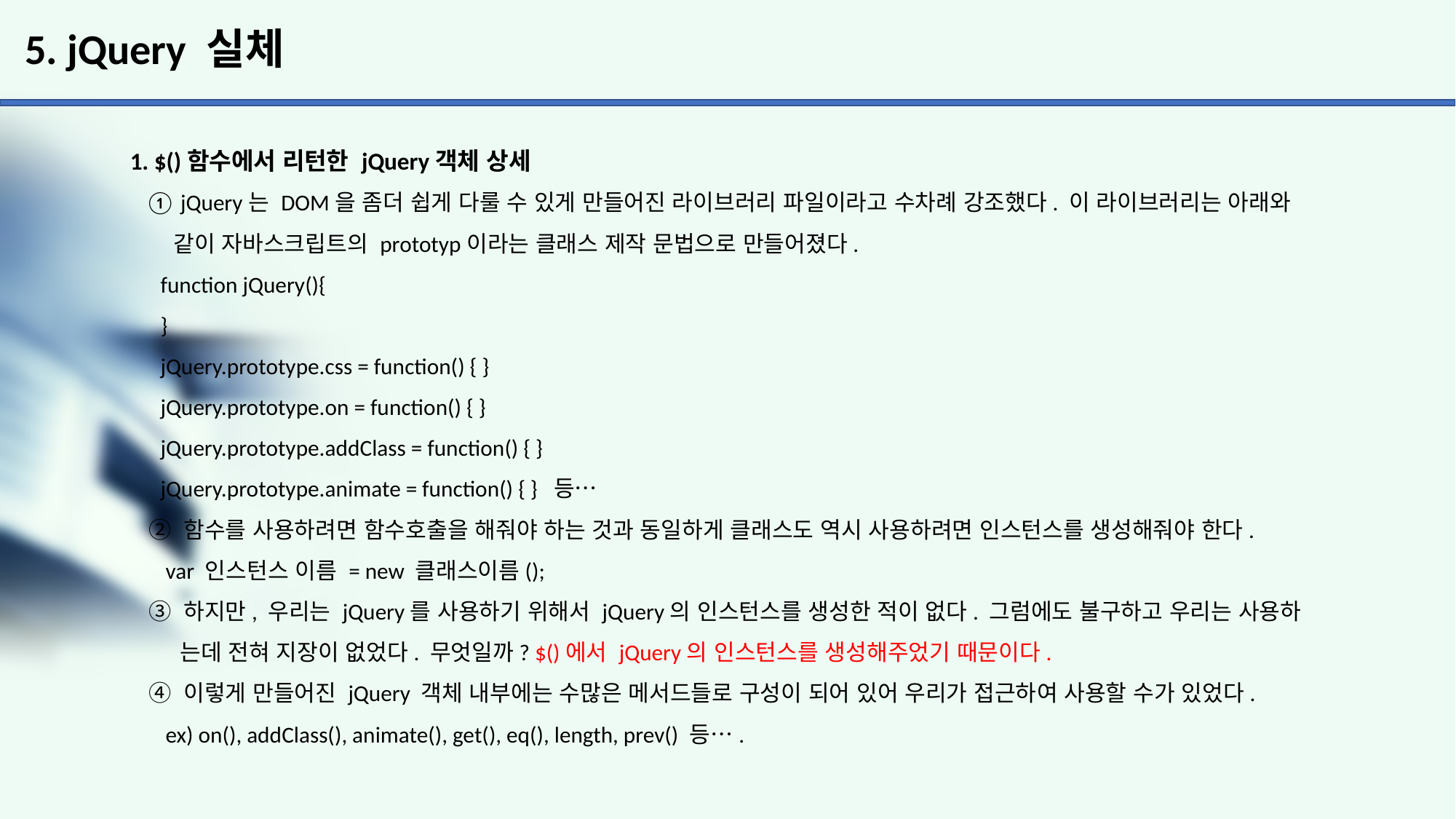

# 5. jQuery 실체
1. $()함수에서 리턴한 jQuery객체 상세
   ① jQuery는 DOM을 좀더 쉽게 다룰 수 있게 만들어진 라이브러리 파일이라고 수차례 강조했다. 이 라이브러리는 아래와
      같이 자바스크립트의 prototyp이라는 클래스 제작 문법으로 만들어졌다.
      function jQuery(){
      }
      jQuery.prototype.css = function() { }
      jQuery.prototype.on = function() { }
      jQuery.prototype.addClass = function() { }
      jQuery.prototype.animate = function() { }  등…
   ② 함수를 사용하려면 함수호출을 해줘야 하는 것과 동일하게 클래스도 역시 사용하려면 인스턴스를 생성해줘야 한다.
       var 인스턴스 이름 = new 클래스이름();
   ③ 하지만, 우리는 jQuery를 사용하기 위해서 jQuery의 인스턴스를 생성한 적이 없다. 그럼에도 불구하고 우리는 사용하
       는데 전혀 지장이 없었다. 무엇일까? $()에서 jQuery의 인스턴스를 생성해주었기 때문이다.
   ④ 이렇게 만들어진 jQuery 객체 내부에는 수많은 메서드들로 구성이 되어 있어 우리가 접근하여 사용할 수가 있었다.
       ex) on(), addClass(), animate(), get(), eq(), length, prev() 등….